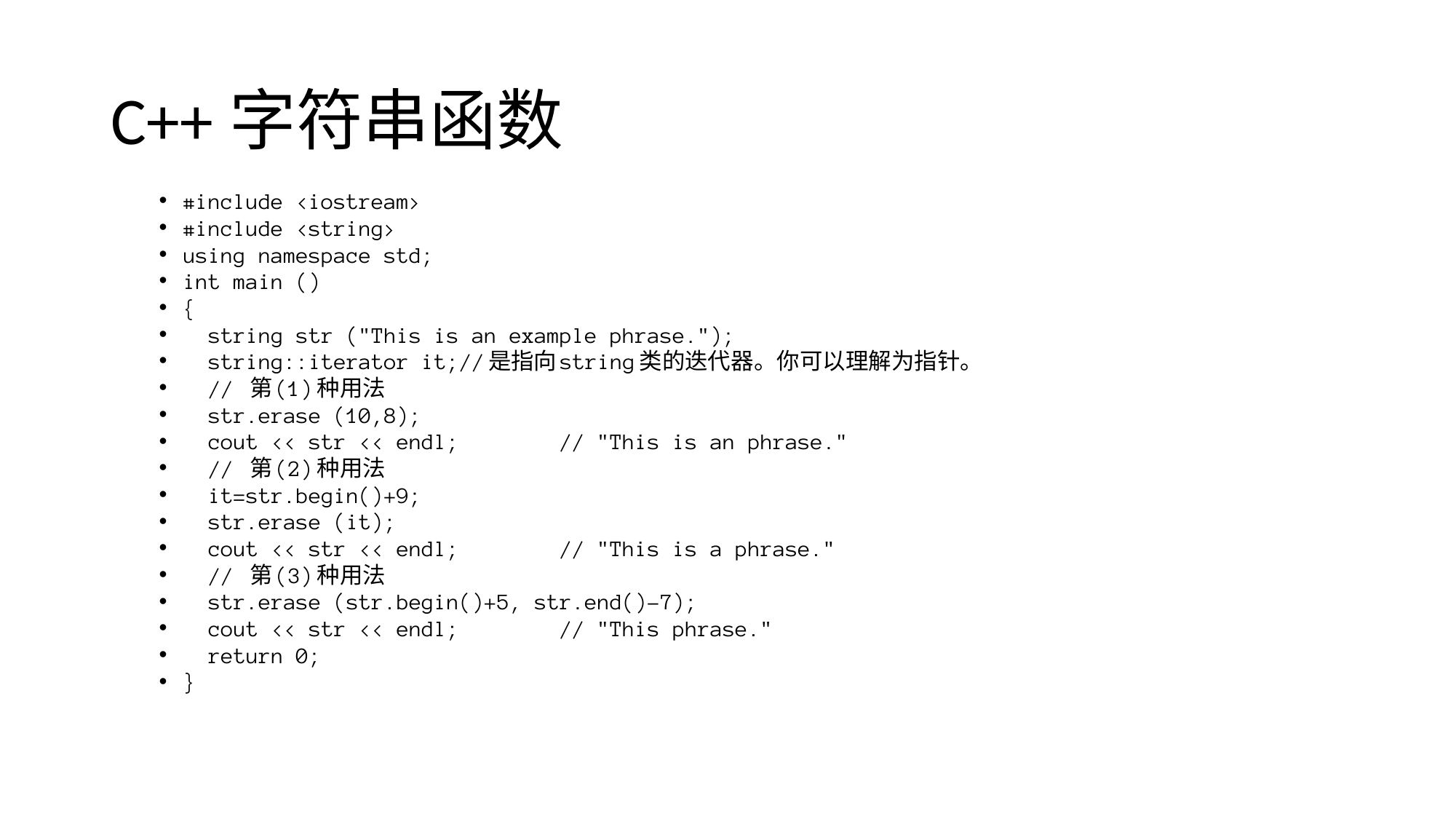

C++字符串函数
#include <iostream>
#include <string>
using namespace std;
int main ()
{
  string str ("This is an example phrase.");
  string::iterator it;//是指向string类的迭代器。你可以理解为指针。
  // 第(1)种用法
  str.erase (10,8);
  cout << str << endl;        // "This is an phrase."
  // 第(2)种用法
  it=str.begin()+9;
  str.erase (it);
  cout << str << endl;        // "This is a phrase."
  // 第(3)种用法
  str.erase (str.begin()+5, str.end()-7);
  cout << str << endl;        // "This phrase."
  return 0;
}